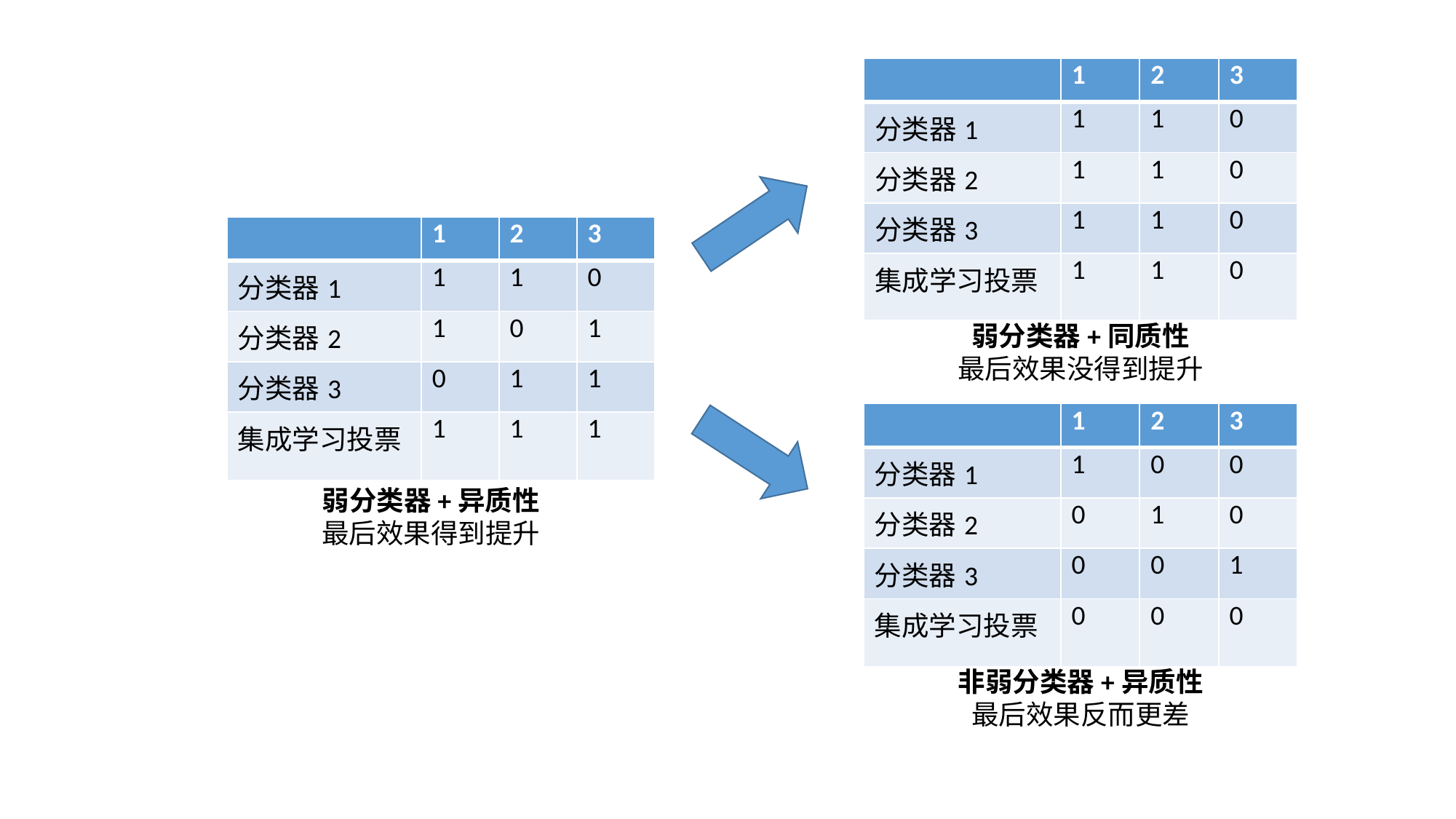

|  | 1 | 2 | 3 |
| --- | --- | --- | --- |
| 分类器1 | 1 | 1 | 0 |
| 分类器2 | 1 | 1 | 0 |
| 分类器3 | 1 | 1 | 0 |
| 集成学习投票 | 1 | 1 | 0 |

|  | 1 | 2 | 3 |
| --- | --- | --- | --- |
| 分类器1 | 1 | 1 | 0 |
| 分类器2 | 1 | 0 | 1 |
| 分类器3 | 0 | 1 | 1 |
| 集成学习投票 | 1 | 1 | 1 |
弱分类器+同质性
最后效果没得到提升

|  | 1 | 2 | 3 |
| --- | --- | --- | --- |
| 分类器1 | 1 | 0 | 0 |
| 分类器2 | 0 | 1 | 0 |
| 分类器3 | 0 | 0 | 1 |
| 集成学习投票 | 0 | 0 | 0 |
弱分类器+异质性
最后效果得到提升
非弱分类器+异质性
最后效果反而更差